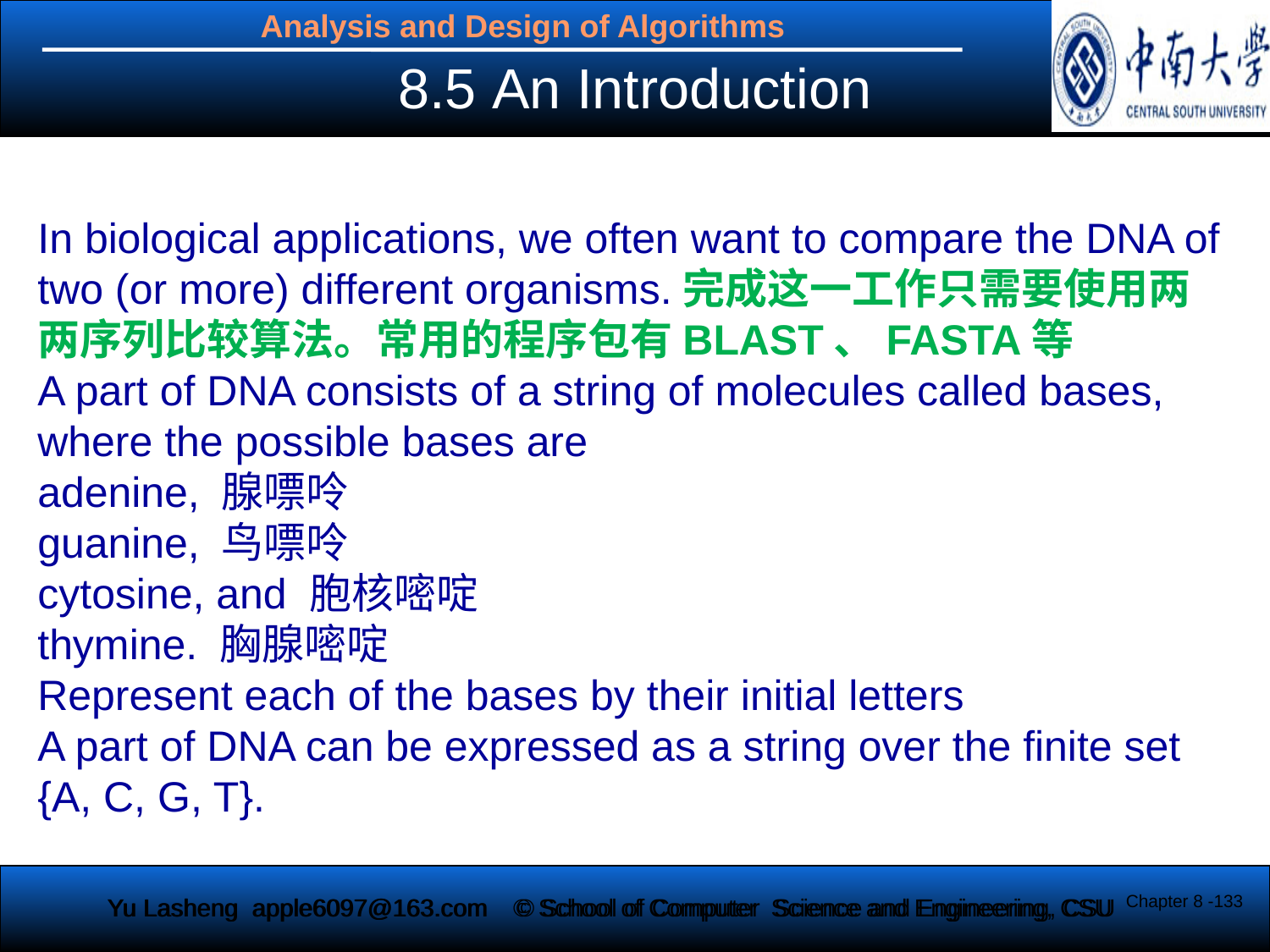

8.5 An Introduction
In biological applications, we often want to compare the DNA of two (or more) different organisms.完成这一工作只需要使用两两序列比较算法。常用的程序包有BLAST、FASTA等
A part of DNA consists of a string of molecules called bases, where the possible bases are
adenine, 腺嘌呤
guanine, 鸟嘌呤
cytosine, and 胞核嘧啶
thymine. 胸腺嘧啶
Represent each of the bases by their initial letters
A part of DNA can be expressed as a string over the finite set {A, C, G, T}.
Chapter 8 -133
Yu Lasheng  apple6097@163.com

© School of Computer  Science and Engineering, CSU